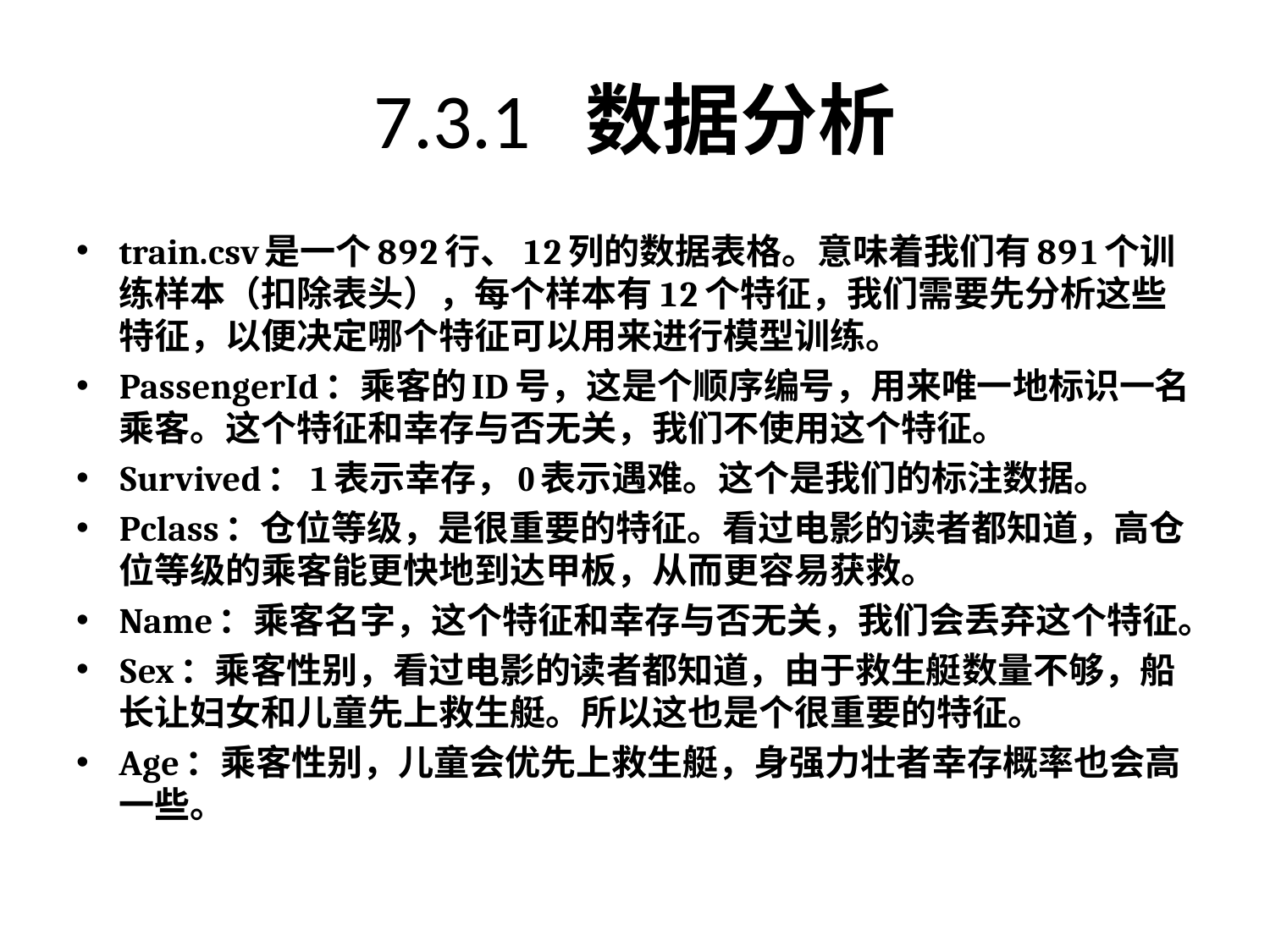

# 7.3.1  数据分析
train.csv是一个892行、12列的数据表格。意味着我们有891个训练样本（扣除表头），每个样本有12个特征，我们需要先分析这些特征，以便决定哪个特征可以用来进行模型训练。
PassengerId：乘客的ID号，这是个顺序编号，用来唯一地标识一名乘客。这个特征和幸存与否无关，我们不使用这个特征。
Survived：1表示幸存，0表示遇难。这个是我们的标注数据。
Pclass：仓位等级，是很重要的特征。看过电影的读者都知道，高仓位等级的乘客能更快地到达甲板，从而更容易获救。
Name：乘客名字，这个特征和幸存与否无关，我们会丢弃这个特征。
Sex：乘客性别，看过电影的读者都知道，由于救生艇数量不够，船长让妇女和儿童先上救生艇。所以这也是个很重要的特征。
Age：乘客性别，儿童会优先上救生艇，身强力壮者幸存概率也会高一些。